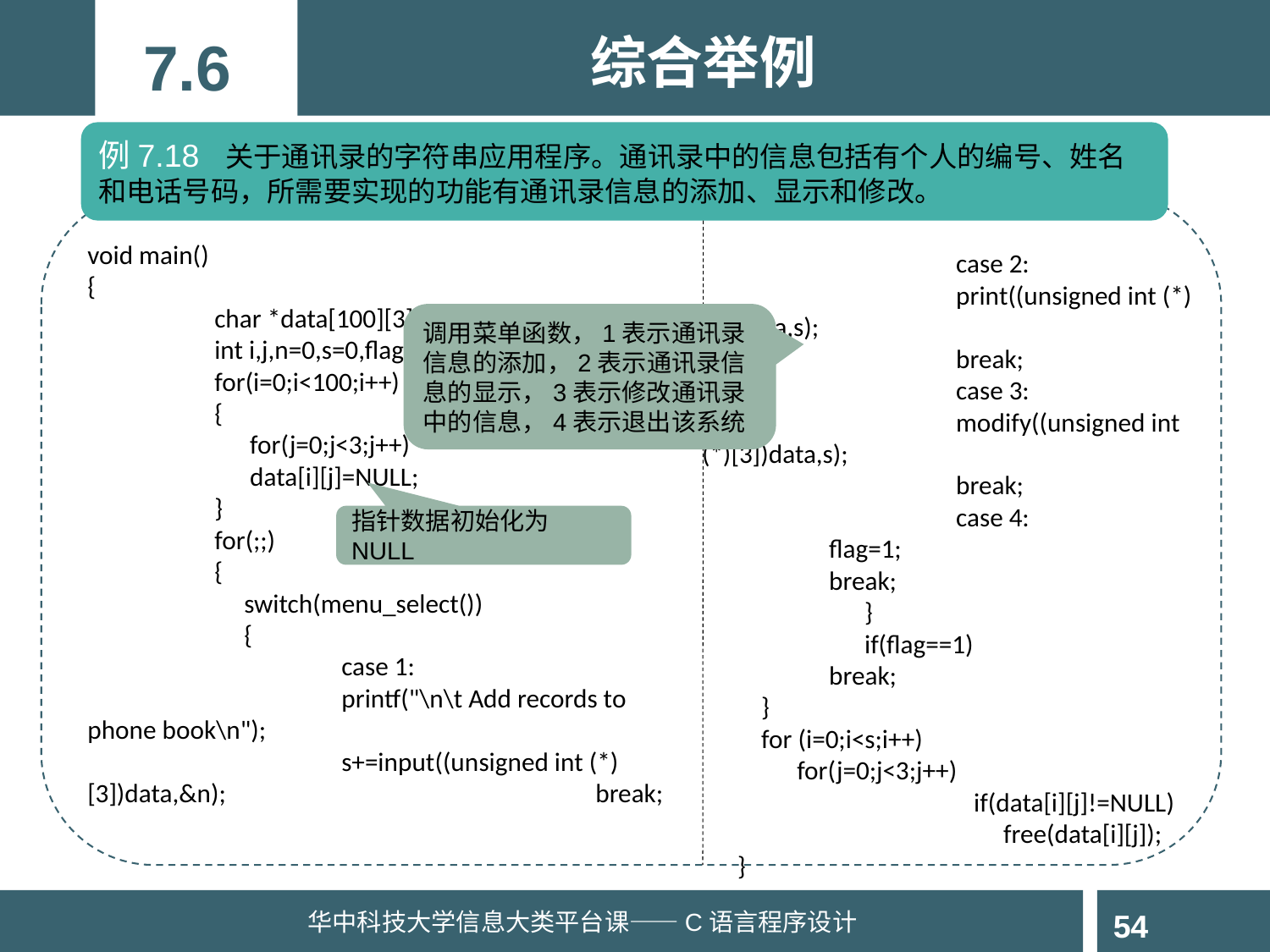

综合举例
7.6
例7.18	关于通讯录的字符串应用程序。通讯录中的信息包括有个人的编号、姓名和电话号码，所需要实现的功能有通讯录信息的添加、显示和修改。

void main()
{
	char *data[100][3];
	int i,j,n=0,s=0,flag=0;
	for(i=0;i<100;i++)
	{
	      for(j=0;j<3;j++)
	      data[i][j]=NULL;
	}
	for(;;)
     	{
	     switch(menu_select())
	     {
	     	case 1:
	     	printf("\n\t Add records to phone book\n");
	     	s+=input((unsigned int (*)[3])data,&n); 	   	     	break;
	     	case 2:
	     	print((unsigned int (*)[3])data,s);
	     	break;
	     	case 3:
	     	modify((unsigned int (*)[3])data,s);
	     	break;
	     	case 4:
                	flag=1;
                	break;
	      }
         	      if(flag==1)
                	break;
          }
          for (i=0;i<s;i++)
                for(j=0;j<3;j++)
		   if(data[i][j]!=NULL)
		        free(data[i][j]);
      }
调用菜单函数，1表示通讯录信息的添加，2表示通讯录信息的显示，3表示修改通讯录中的信息，4表示退出该系统
指针数据初始化为NULL